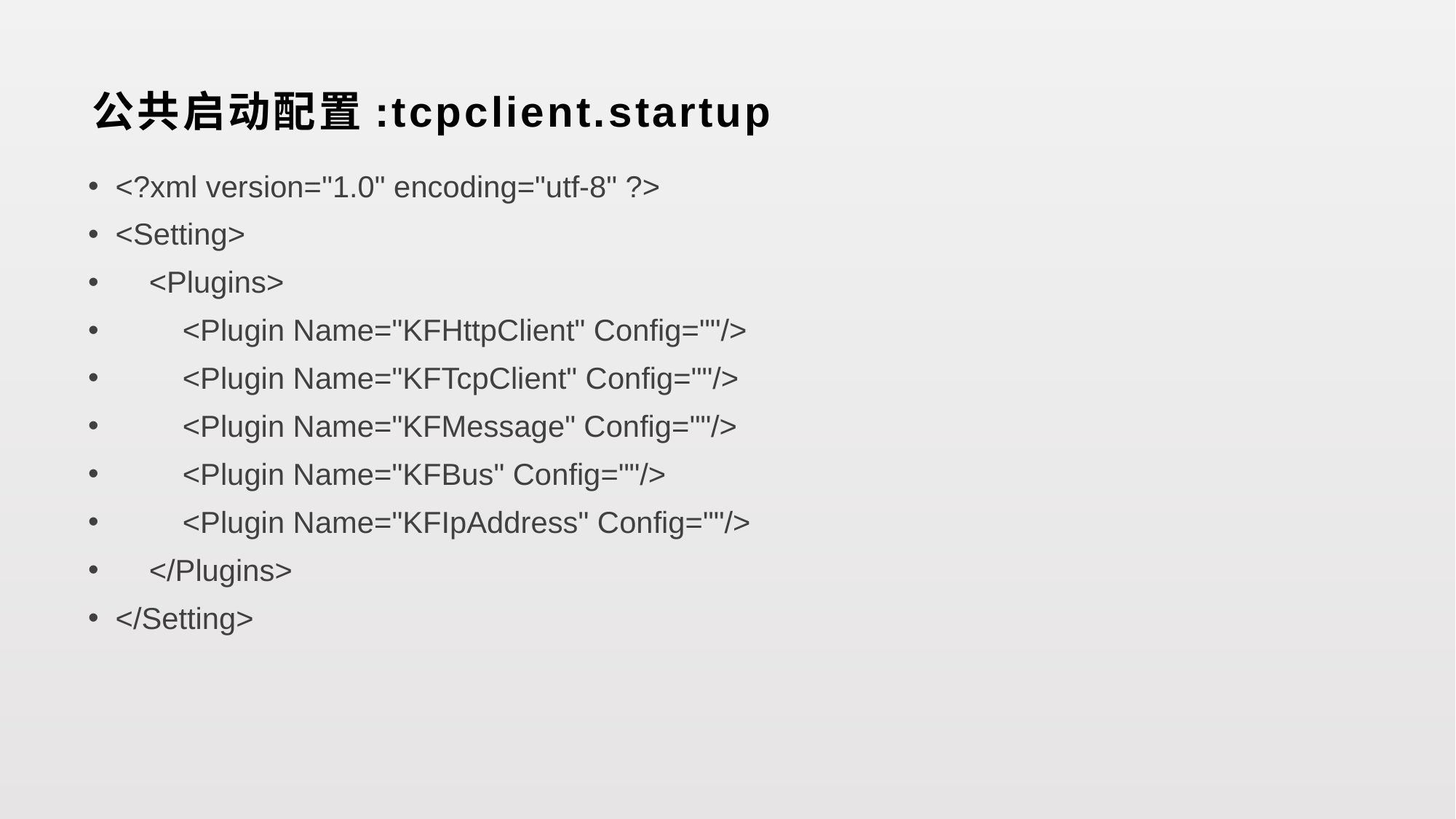

公共启动配置:tcpclient.startup
<?xml version="1.0" encoding="utf-8" ?>
<Setting>
    <Plugins>
        <Plugin Name="KFHttpClient" Config=""/>
        <Plugin Name="KFTcpClient" Config=""/>
        <Plugin Name="KFMessage" Config=""/>
        <Plugin Name="KFBus" Config=""/>
        <Plugin Name="KFIpAddress" Config=""/>
    </Plugins>
</Setting>